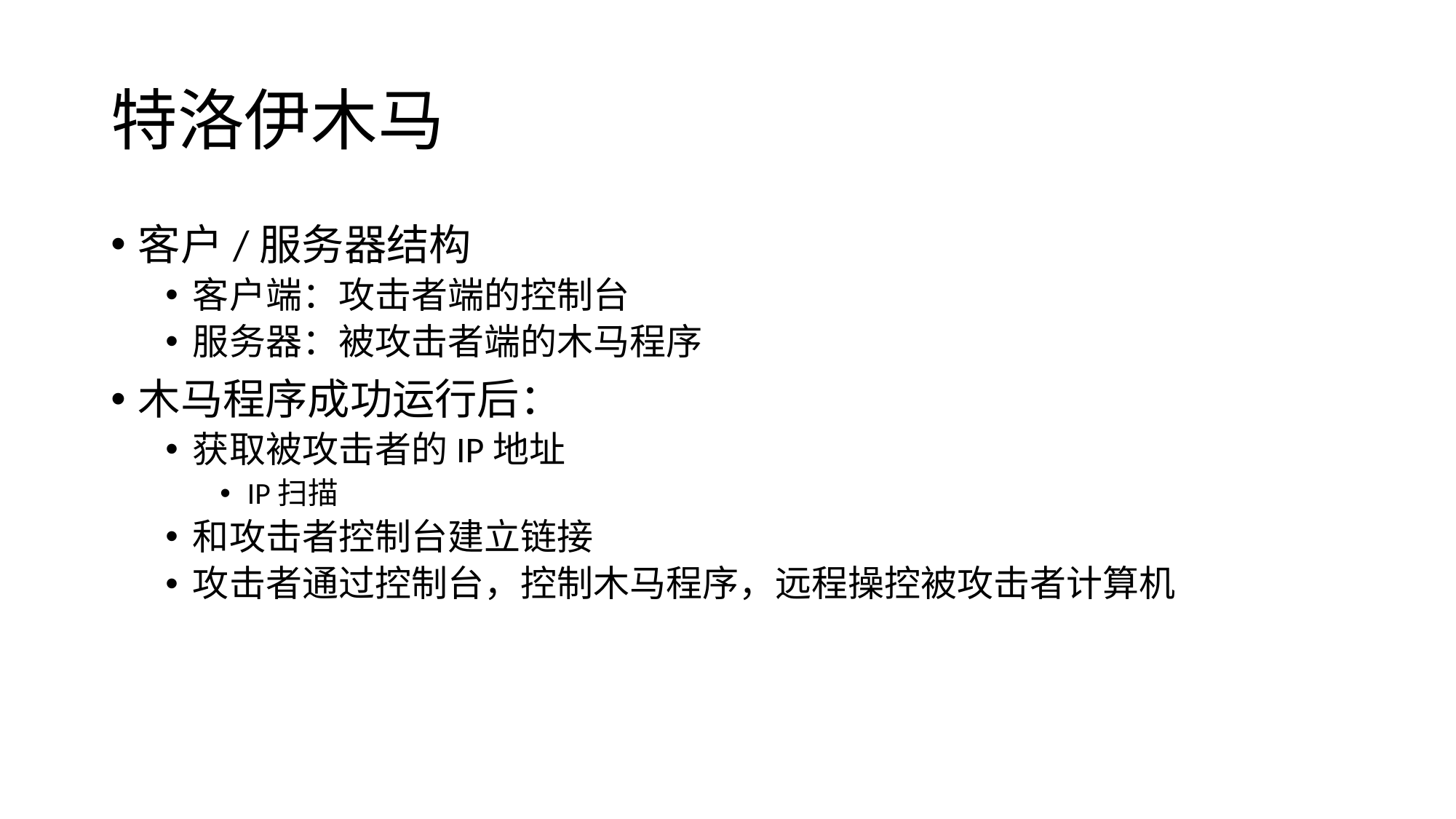

# 特洛伊木马
客户/服务器结构
客户端：攻击者端的控制台
服务器：被攻击者端的木马程序
木马程序成功运行后：
获取被攻击者的IP地址
IP扫描
和攻击者控制台建立链接
攻击者通过控制台，控制木马程序，远程操控被攻击者计算机